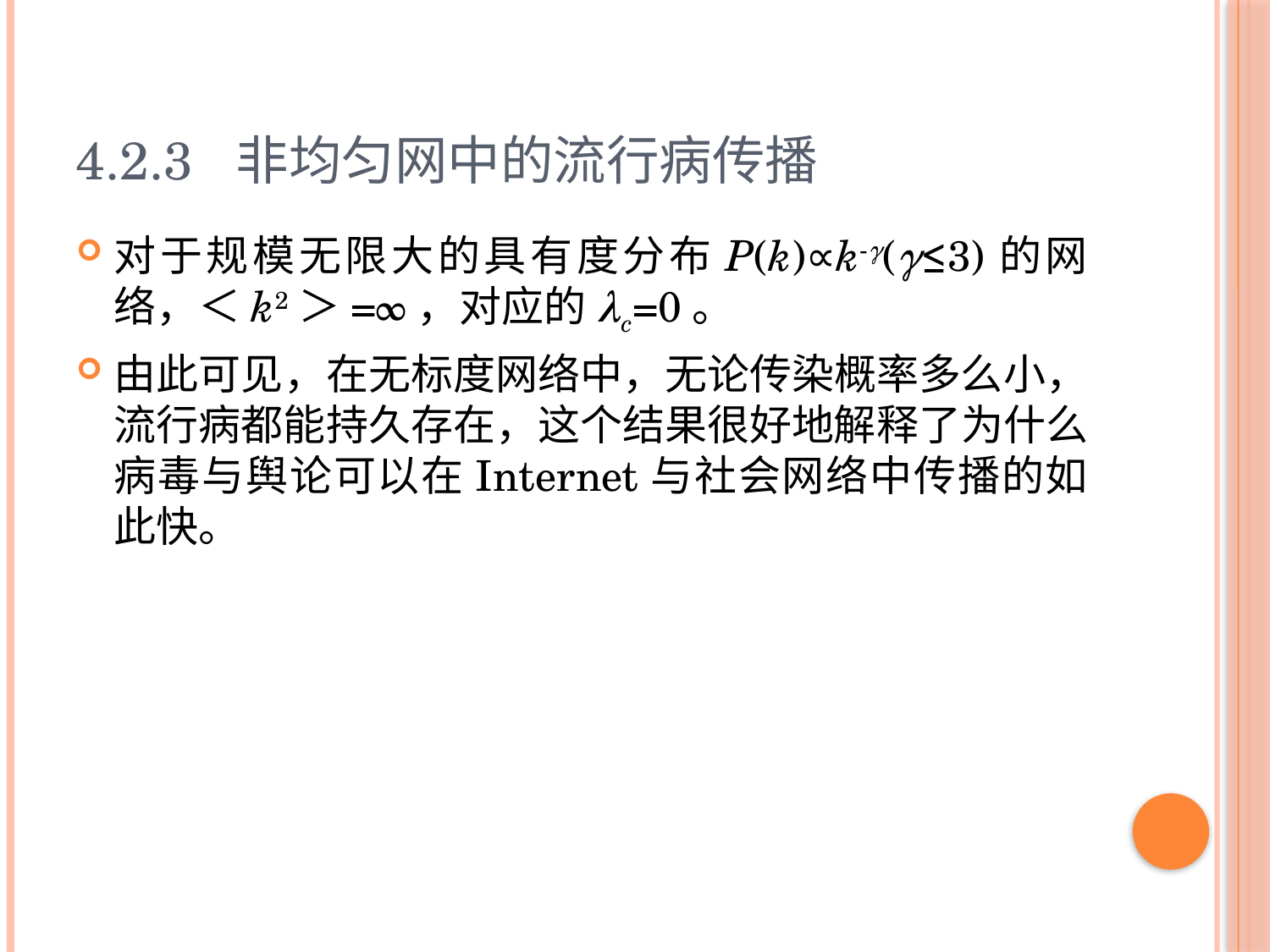

# 4.2.3  非均匀网中的流行病传播
对于规模无限大的具有度分布P(k)∝k-γ(γ≤3)的网络，＜k2＞=∞，对应的λc=0。
由此可见，在无标度网络中，无论传染概率多么小，流行病都能持久存在，这个结果很好地解释了为什么病毒与舆论可以在Internet与社会网络中传播的如此快。